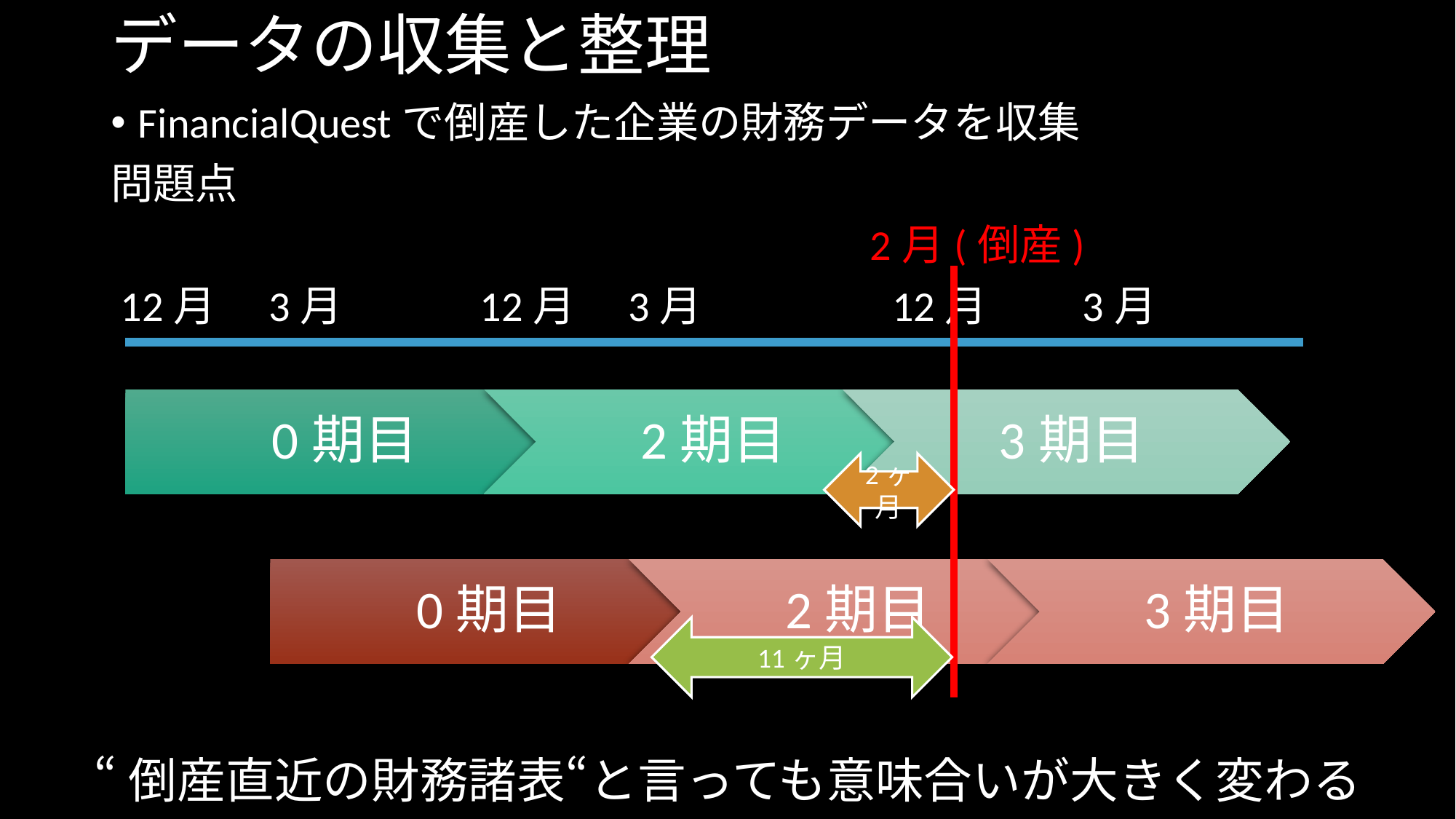

# データの収集と整理
FinancialQuestで倒産した企業の財務データを収集
問題点
　　　　　　　　　　　　　　　　　   2月(倒産)
 12月　3月　　　12月　3月                   12月　　3月
0期目
2期目
3期目
2ヶ月
0期目
2期目
3期目
11ヶ月
“倒産直近の財務諸表“と言っても意味合いが大きく変わる